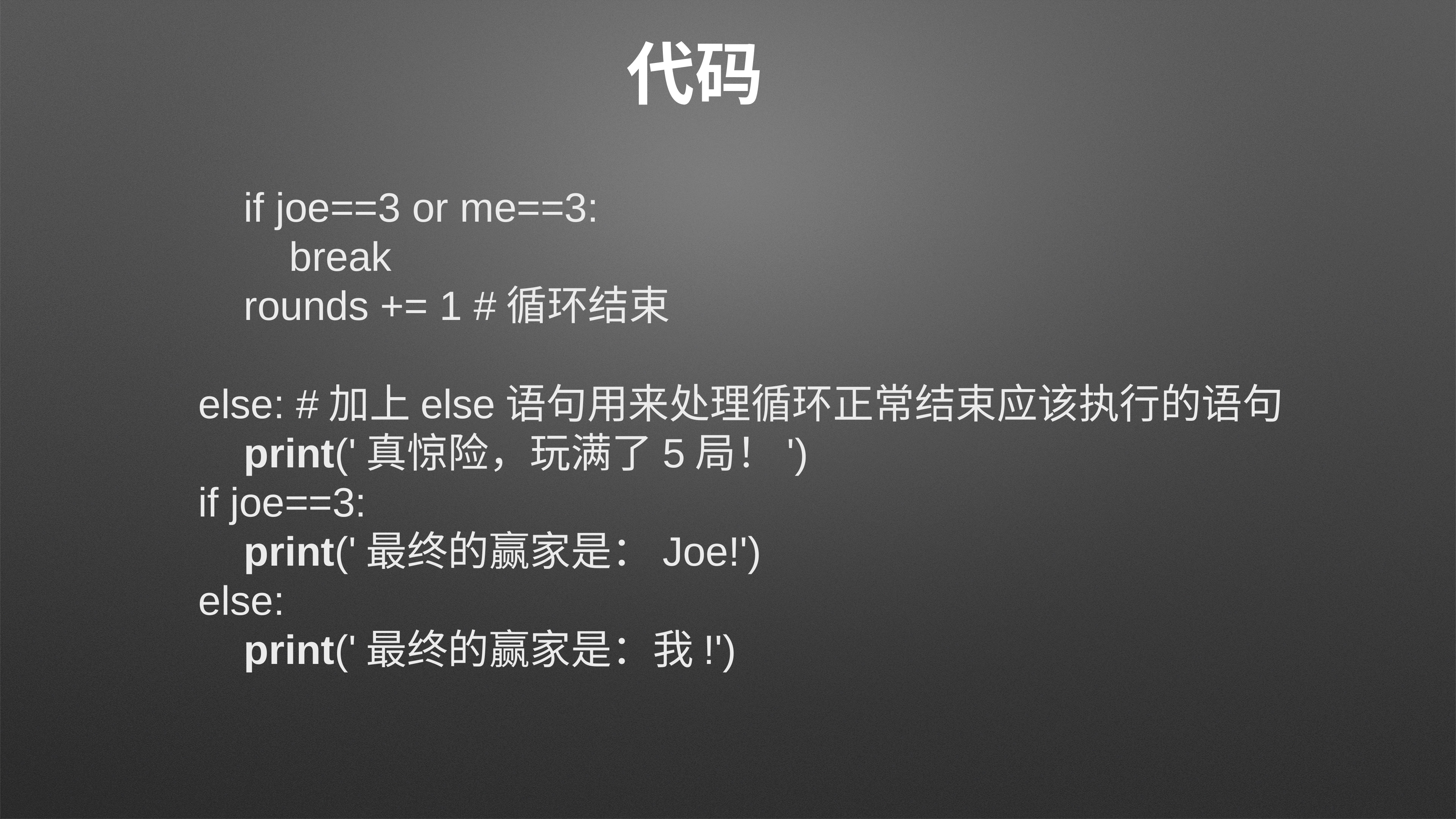

# 代码
    if joe==3 or me==3:
        break
    rounds += 1 #循环结束

else: #加上else语句用来处理循环正常结束应该执行的语句
    print('真惊险，玩满了5局！')
if joe==3:
    print('最终的赢家是：Joe!')
else:
    print('最终的赢家是：我!')